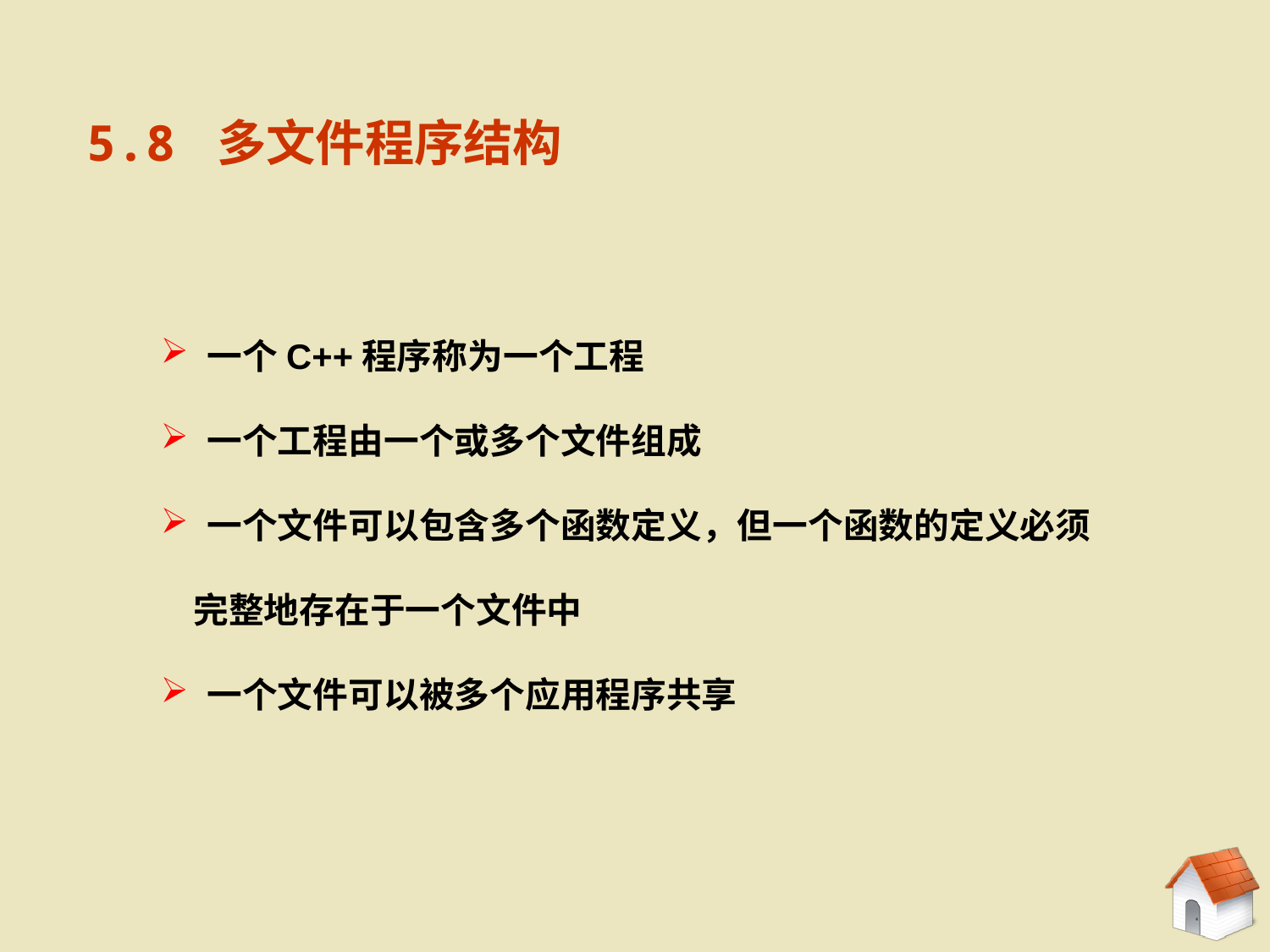

5.8 多文件程序结构
 一个C++程序称为一个工程
 一个工程由一个或多个文件组成
 一个文件可以包含多个函数定义，但一个函数的定义必须
   完整地存在于一个文件中
 一个文件可以被多个应用程序共享